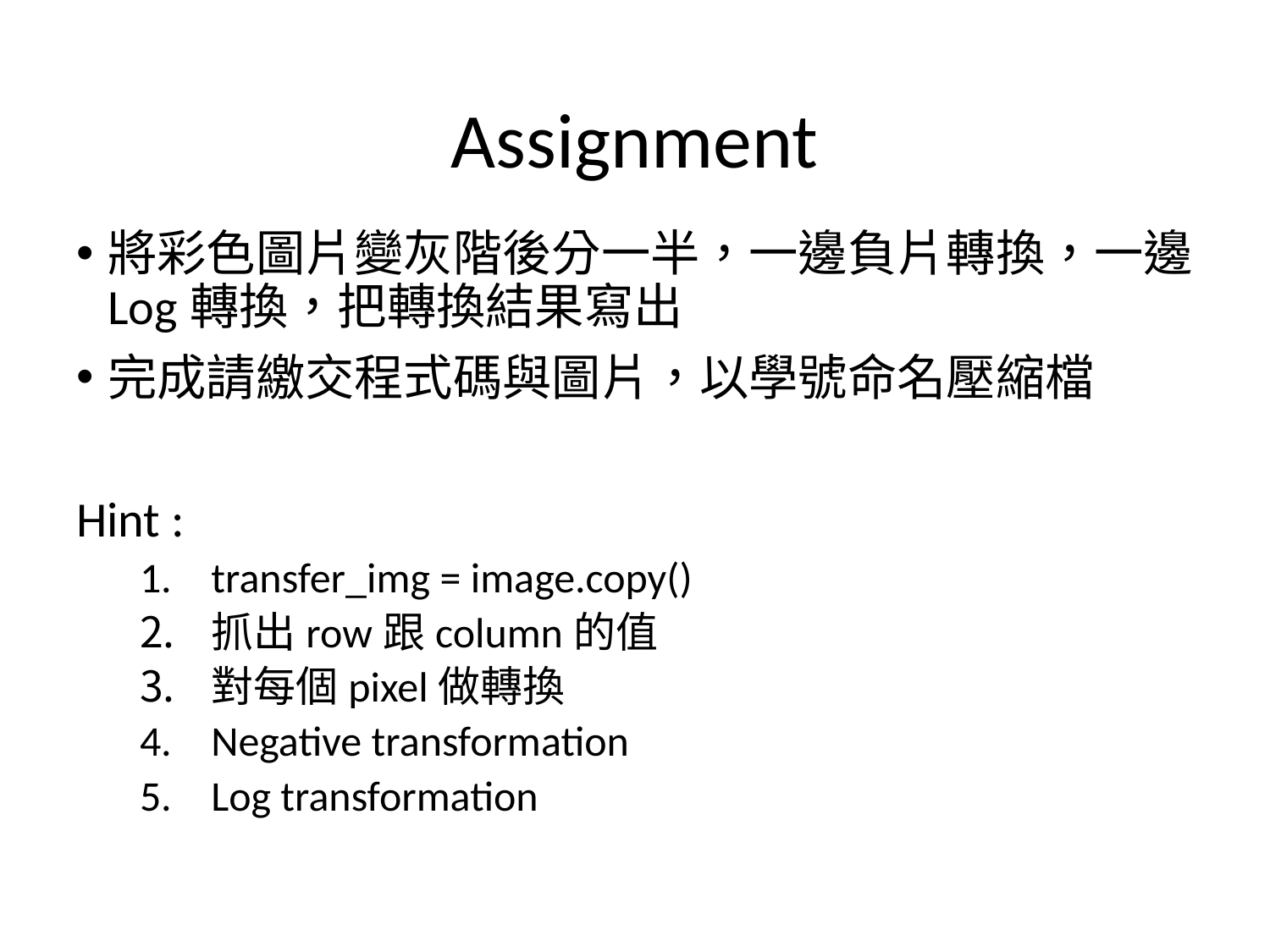

# Assignment
將彩色圖片變灰階後分一半，一邊負片轉換，一邊Log轉換，把轉換結果寫出
完成請繳交程式碼與圖片，以學號命名壓縮檔

Hint :
transfer_img = image.copy()
抓出row跟column的值
對每個pixel做轉換
Negative transformation
Log transformation